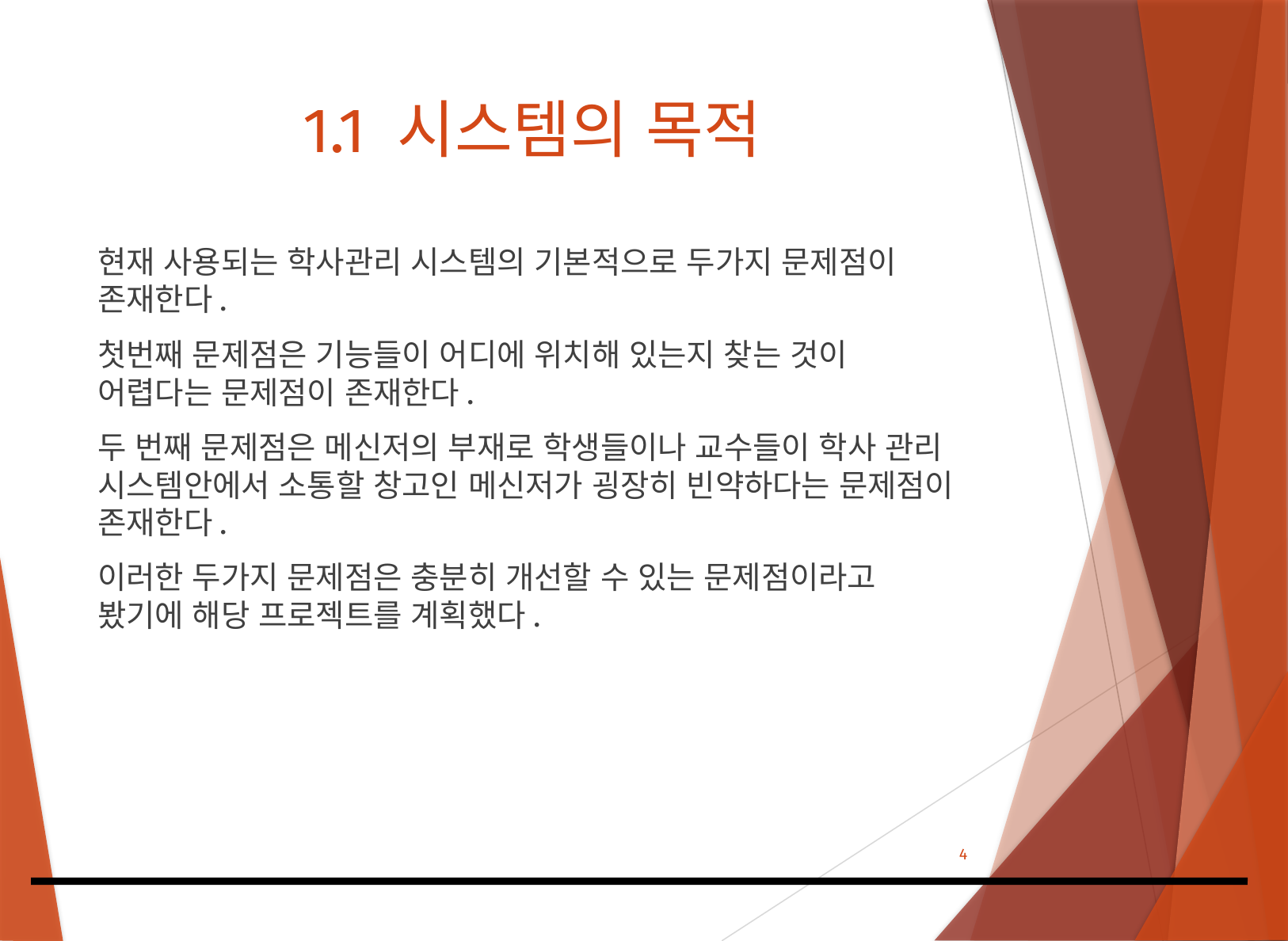

# 1.1 시스템의 목적
현재 사용되는 학사관리 시스템의 기본적으로 두가지 문제점이 존재한다.
첫번째 문제점은 기능들이 어디에 위치해 있는지 찾는 것이 어렵다는 문제점이 존재한다.
두 번째 문제점은 메신저의 부재로 학생들이나 교수들이 학사 관리 시스템안에서 소통할 창고인 메신저가 굉장히 빈약하다는 문제점이 존재한다.
이러한 두가지 문제점은 충분히 개선할 수 있는 문제점이라고 봤기에 해당 프로젝트를 계획했다.

4